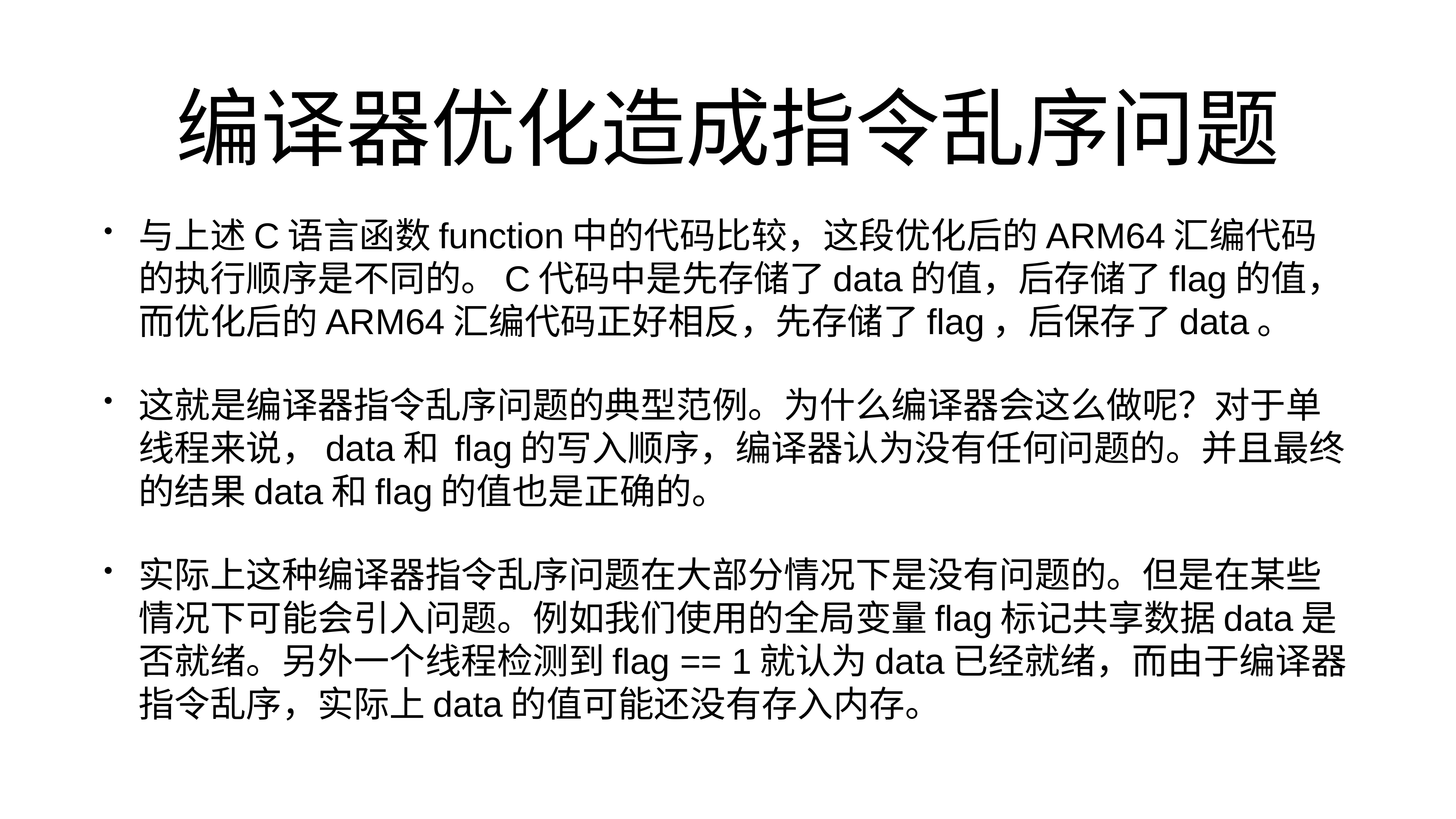

# 编译器优化造成指令乱序问题
与上述C语言函数function中的代码比较，这段优化后的ARM64汇编代码的执行顺序是不同的。C代码中是先存储了data的值，后存储了flag的值，而优化后的ARM64汇编代码正好相反，先存储了flag，后保存了data。
这就是编译器指令乱序问题的典型范例。为什么编译器会这么做呢？对于单线程来说，data和 flag的写入顺序，编译器认为没有任何问题的。并且最终的结果data和flag的值也是正确的。
实际上这种编译器指令乱序问题在大部分情况下是没有问题的。但是在某些情况下可能会引入问题。例如我们使用的全局变量flag标记共享数据data是否就绪。另外一个线程检测到flag == 1就认为data已经就绪，而由于编译器指令乱序，实际上data的值可能还没有存入内存。